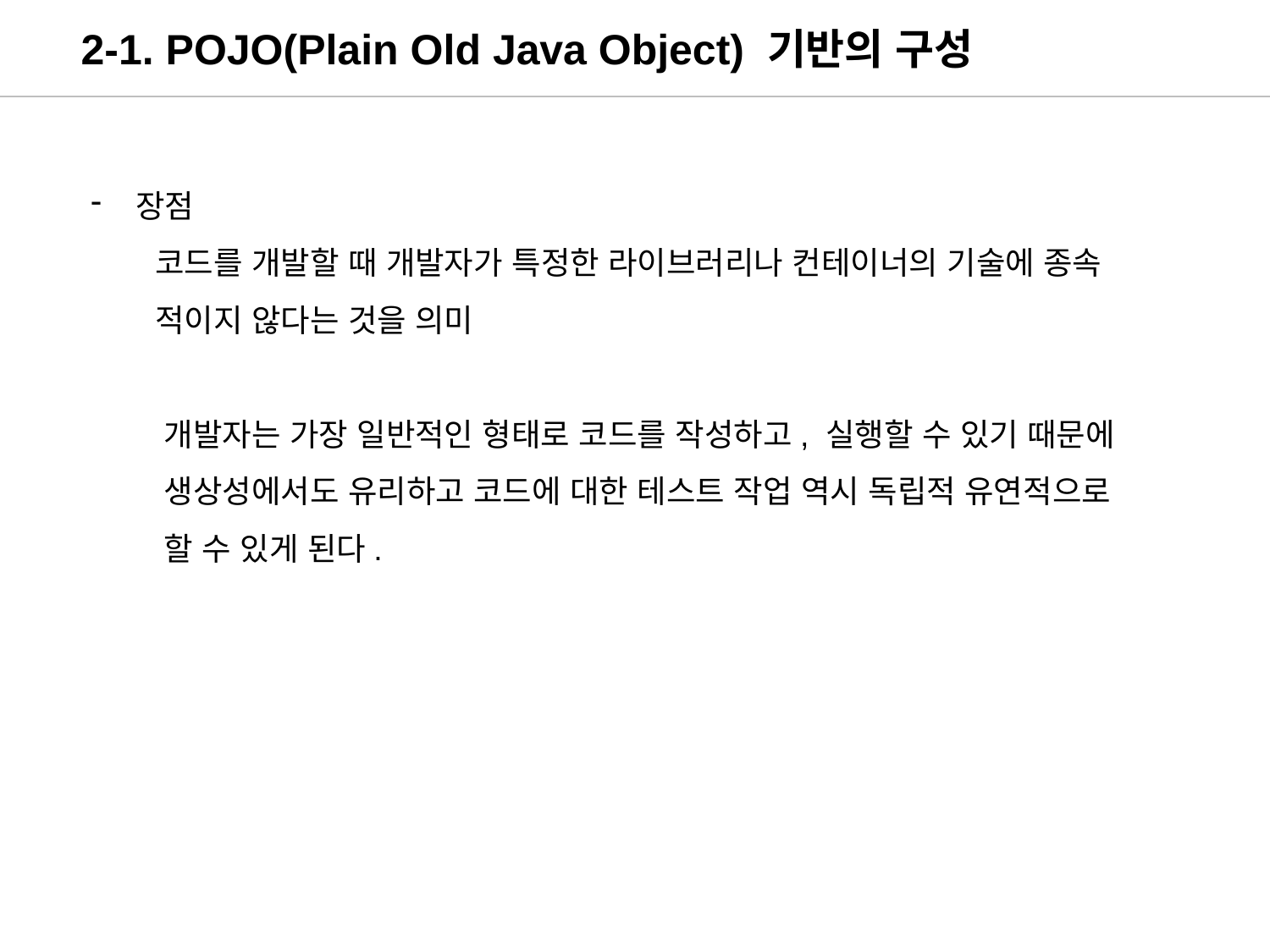

2-1. POJO(Plain Old Java Object) 기반의 구성
 장점
   코드를 개발할 때 개발자가 특정한 라이브러리나 컨테이너의 기술에 종속
   적이지 않다는 것을 의미

    개발자는 가장 일반적인 형태로 코드를 작성하고, 실행할 수 있기 때문에
    생상성에서도 유리하고 코드에 대한 테스트 작업 역시 독립적 유연적으로
    할 수 있게 된다.